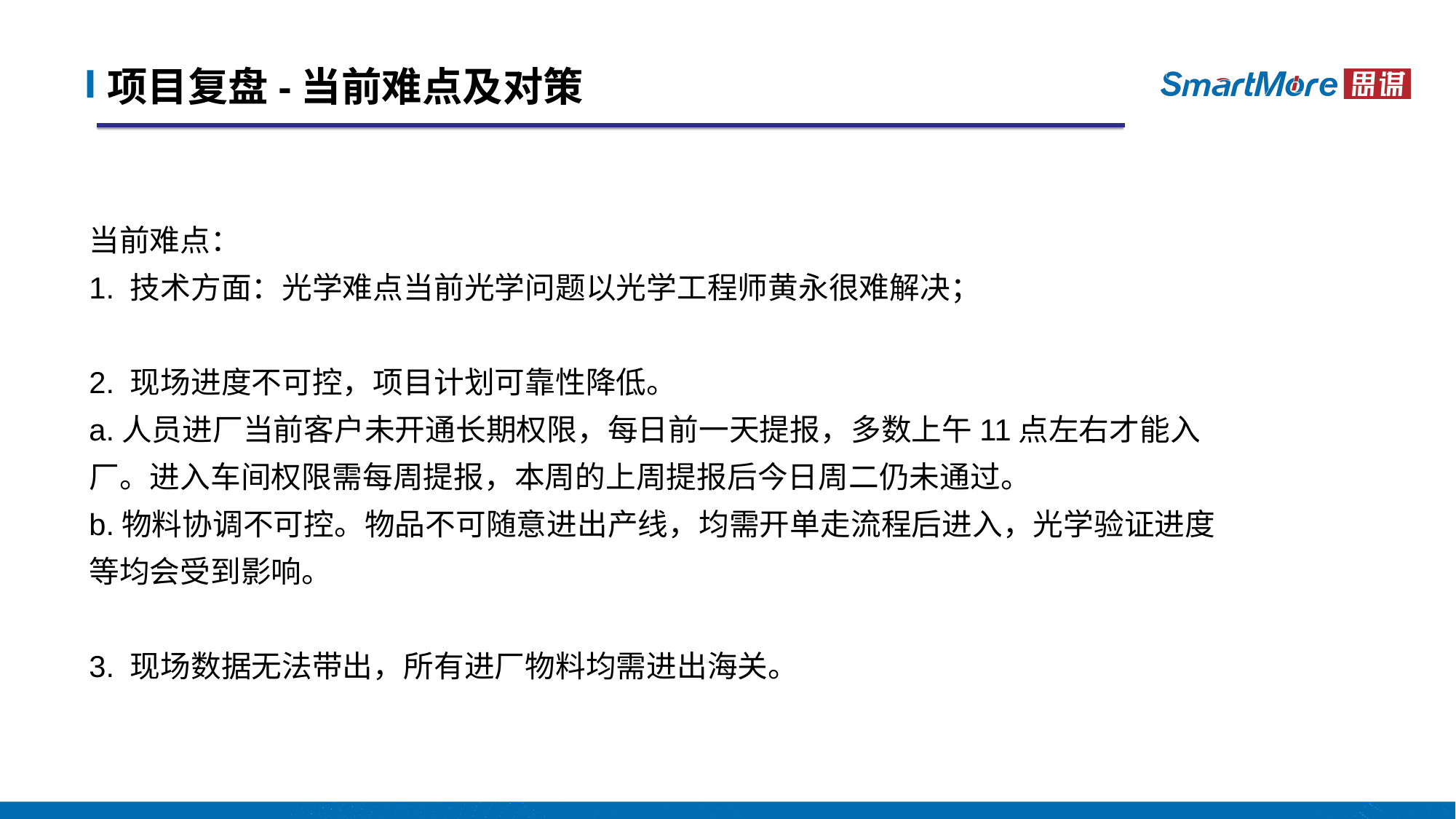

# 项目复盘-当前难点及对策
当前难点：
1. 技术方面：光学难点当前光学问题以光学工程师黄永很难解决；

2. 现场进度不可控，项目计划可靠性降低。
a.人员进厂当前客户未开通长期权限，每日前一天提报，多数上午11点左右才能入厂。进入车间权限需每周提报，本周的上周提报后今日周二仍未通过。
b.物料协调不可控。物品不可随意进出产线，均需开单走流程后进入，光学验证进度等均会受到影响。

3. 现场数据无法带出，所有进厂物料均需进出海关。